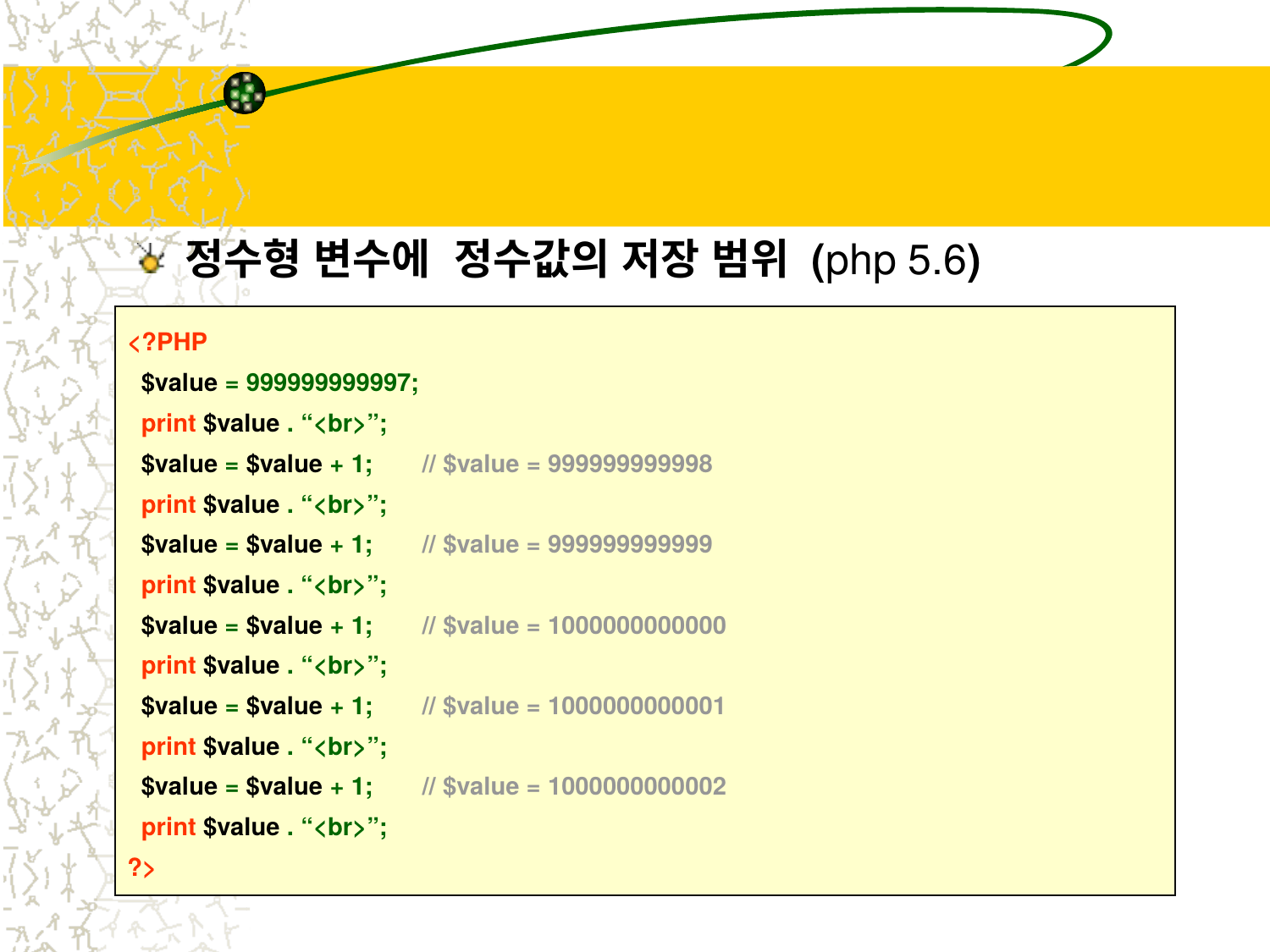

#
정수형 변수에  정수값의 저장 범위 (php 5.6)
<?PHP
  $value = 999999999997;
  print $value . “<br>”;
  $value = $value + 1;       // $value = 999999999998
  print $value . “<br>”;
  $value = $value + 1;       // $value = 999999999999
  print $value . “<br>”;
  $value = $value + 1;       // $value = 1000000000000
  print $value . “<br>”;
  $value = $value + 1;       // $value = 1000000000001
  print $value . “<br>”;
  $value = $value + 1;       // $value = 1000000000002
  print $value . “<br>”;
?>